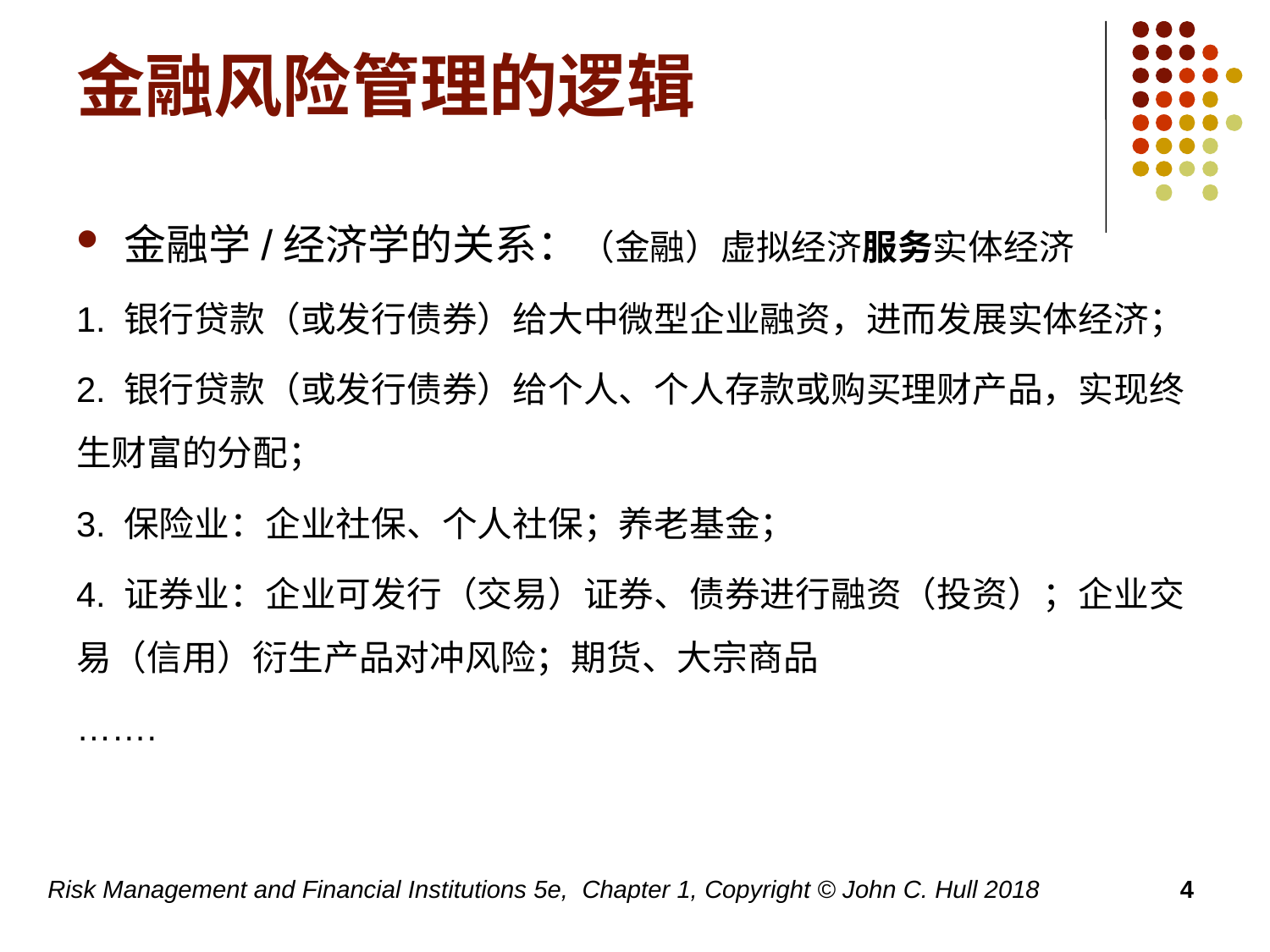

# 金融风险管理的逻辑
金融学/经济学的关系：（金融）虚拟经济服务实体经济
1. 银行贷款（或发行债券）给大中微型企业融资，进而发展实体经济；
2. 银行贷款（或发行债券）给个人、个人存款或购买理财产品，实现终生财富的分配；
3. 保险业：企业社保、个人社保；养老基金；
4. 证券业：企业可发行（交易）证券、债券进行融资（投资）；企业交易（信用）衍生产品对冲风险；期货、大宗商品
…….

Risk Management and Financial Institutions 5e,  Chapter 1, Copyright © John C. Hull 2018
4